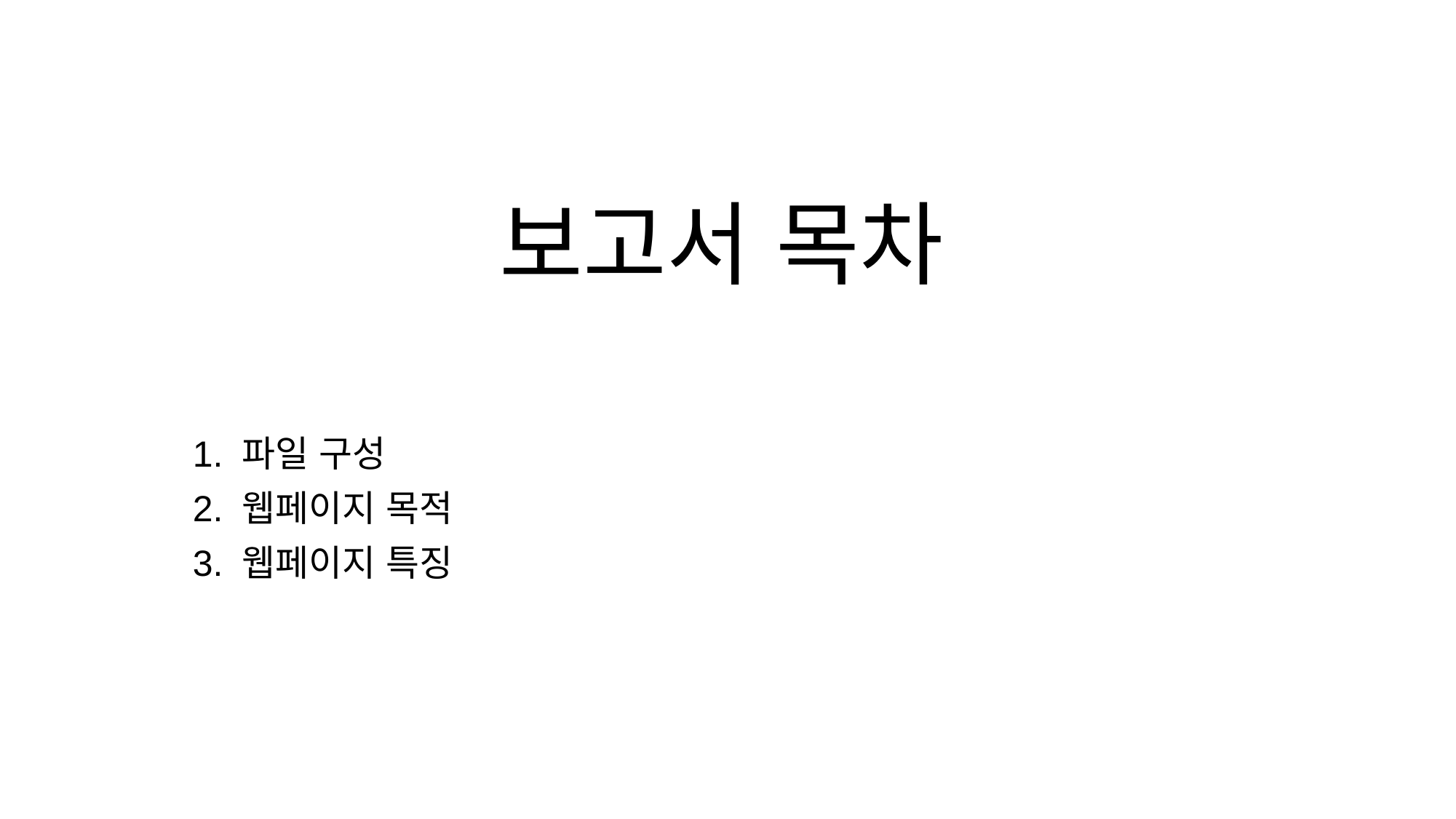

# 보고서 목차
1. 파일 구성
2. 웹페이지 목적
3. 웹페이지 특징